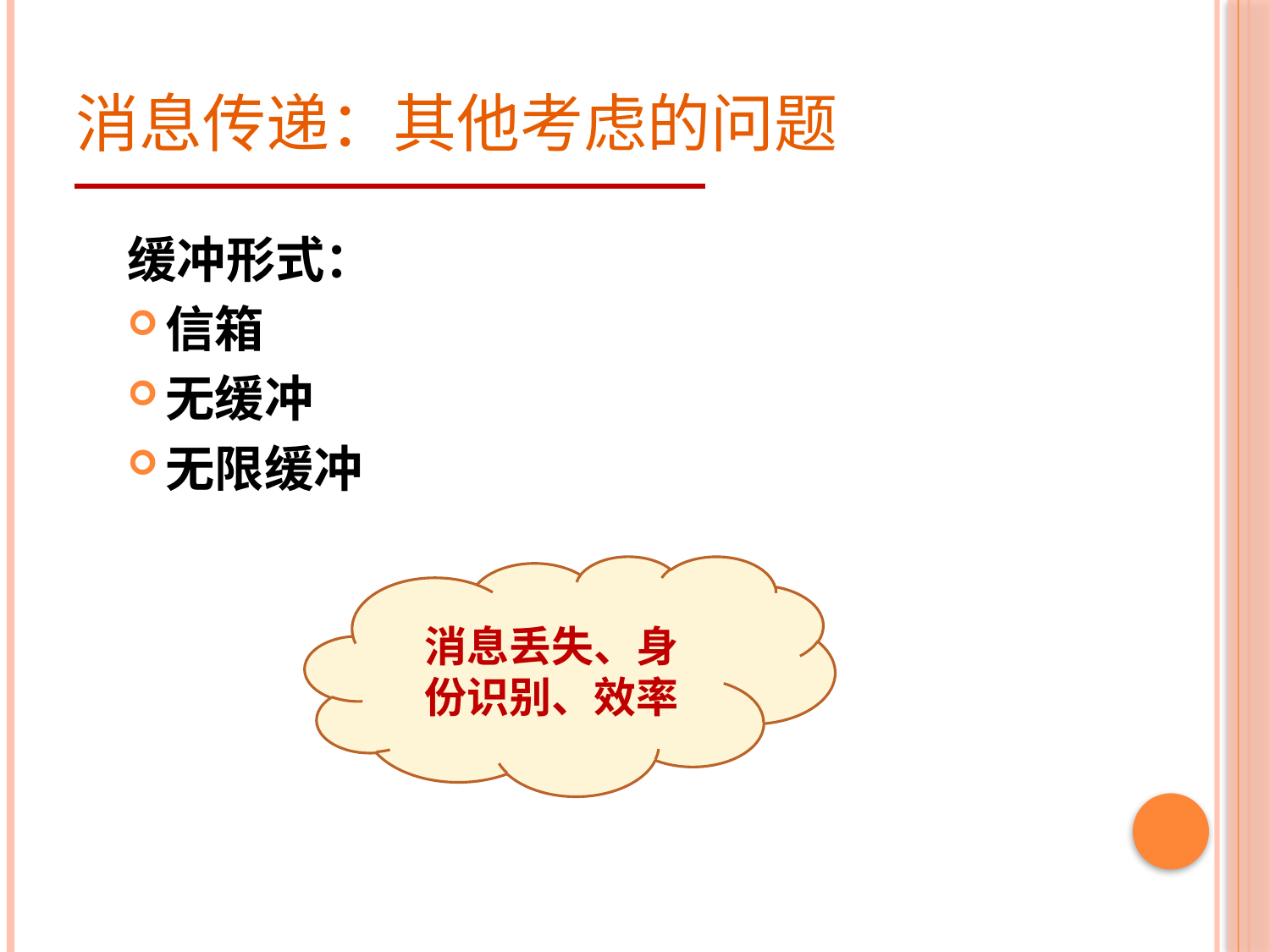

# 消息传递：其他考虑的问题
缓冲形式：
信箱
无缓冲
无限缓冲
消息丢失、身份识别、效率